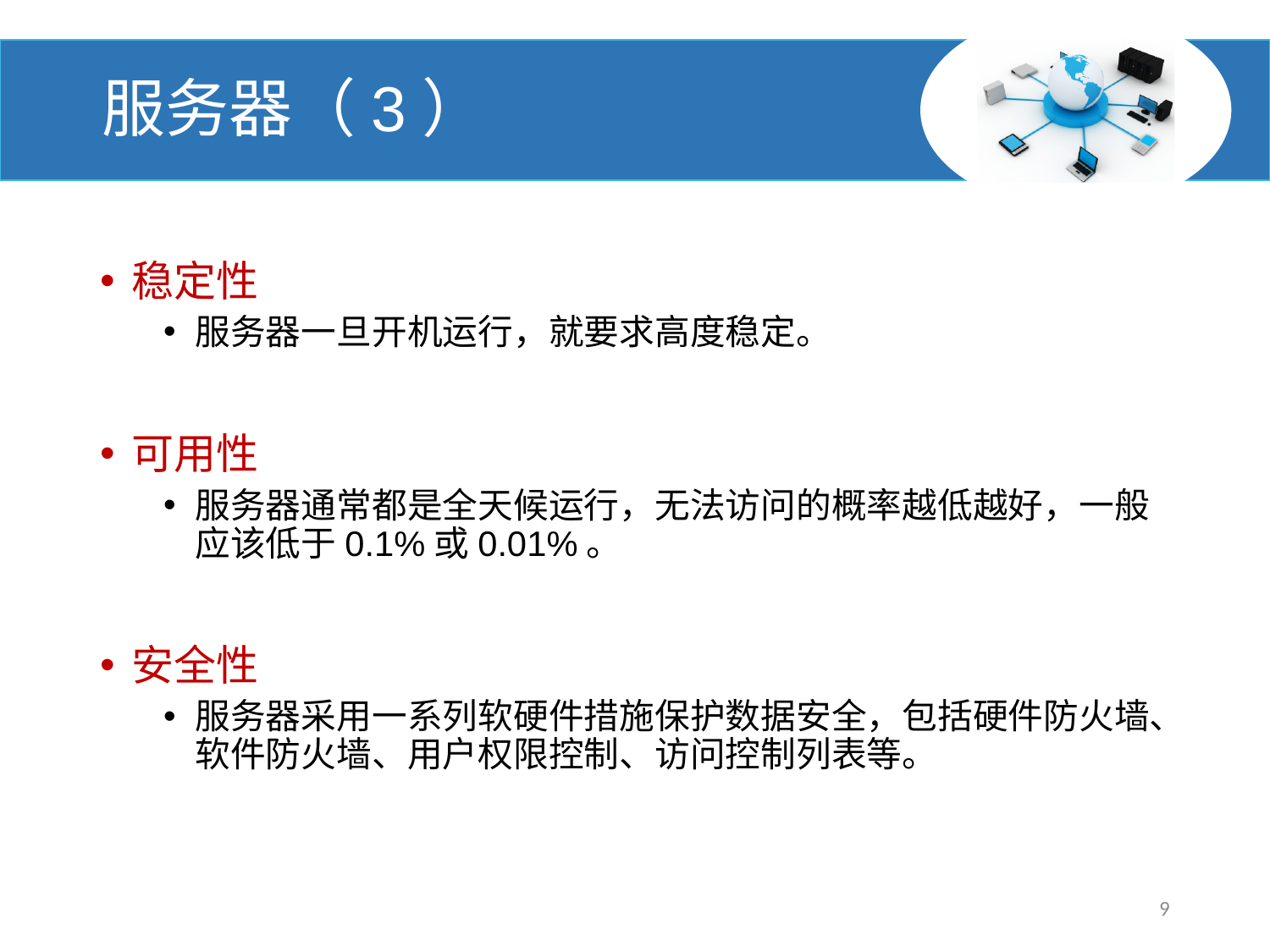

# 服务器（3）
稳定性
服务器一旦开机运行，就要求高度稳定。

可用性
服务器通常都是全天候运行，无法访问的概率越低越好，一般应该低于0.1%或0.01%。

安全性
服务器采用一系列软硬件措施保护数据安全，包括硬件防火墙、软件防火墙、用户权限控制、访问控制列表等。
9